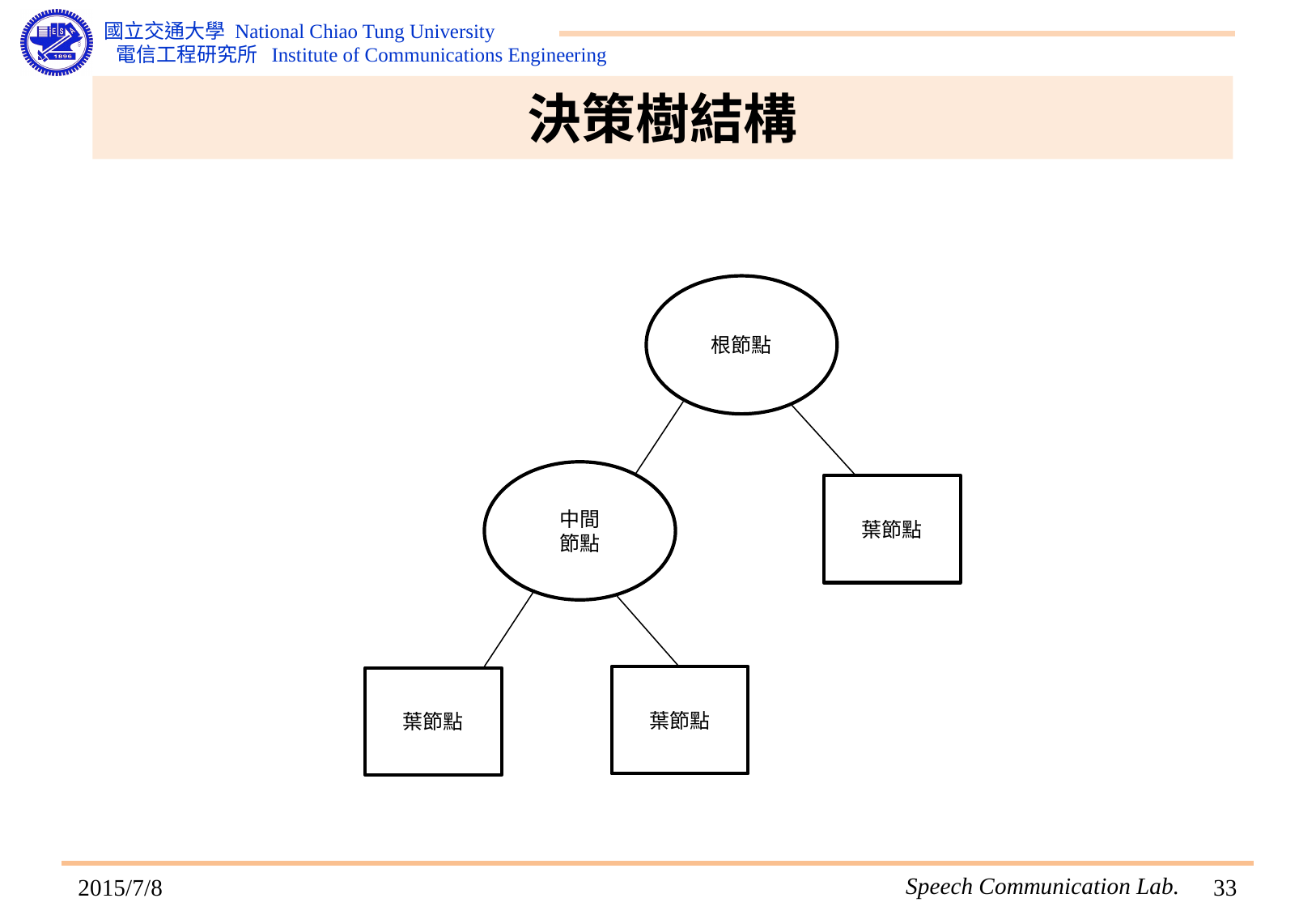

# 決策樹結構

根節點
中間
節點
葉節點
葉節點
葉節點
2015/7/8
33